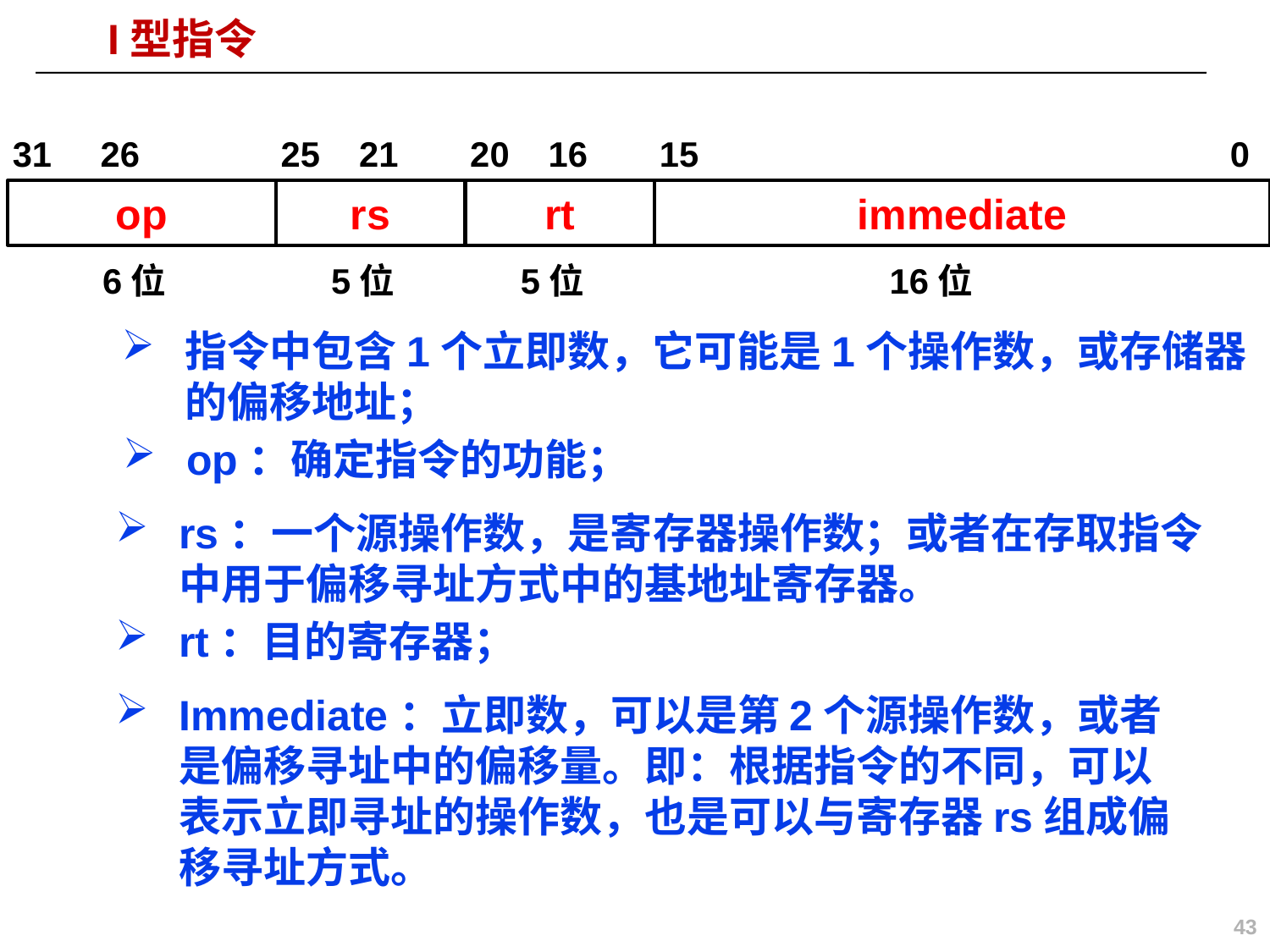

# I型指令
31     26
25    21
20    16
15

0
op
rs
rt
immediate
6位
5位
5位

16位

指令中包含1个立即数，它可能是1个操作数，或存储器的偏移地址；
op：确定指令的功能；
rs：一个源操作数，是寄存器操作数；或者在存取指令中用于偏移寻址方式中的基地址寄存器。
rt：目的寄存器；
Immediate：立即数，可以是第2个源操作数，或者是偏移寻址中的偏移量。即：根据指令的不同，可以表示立即寻址的操作数，也是可以与寄存器rs组成偏移寻址方式。

43